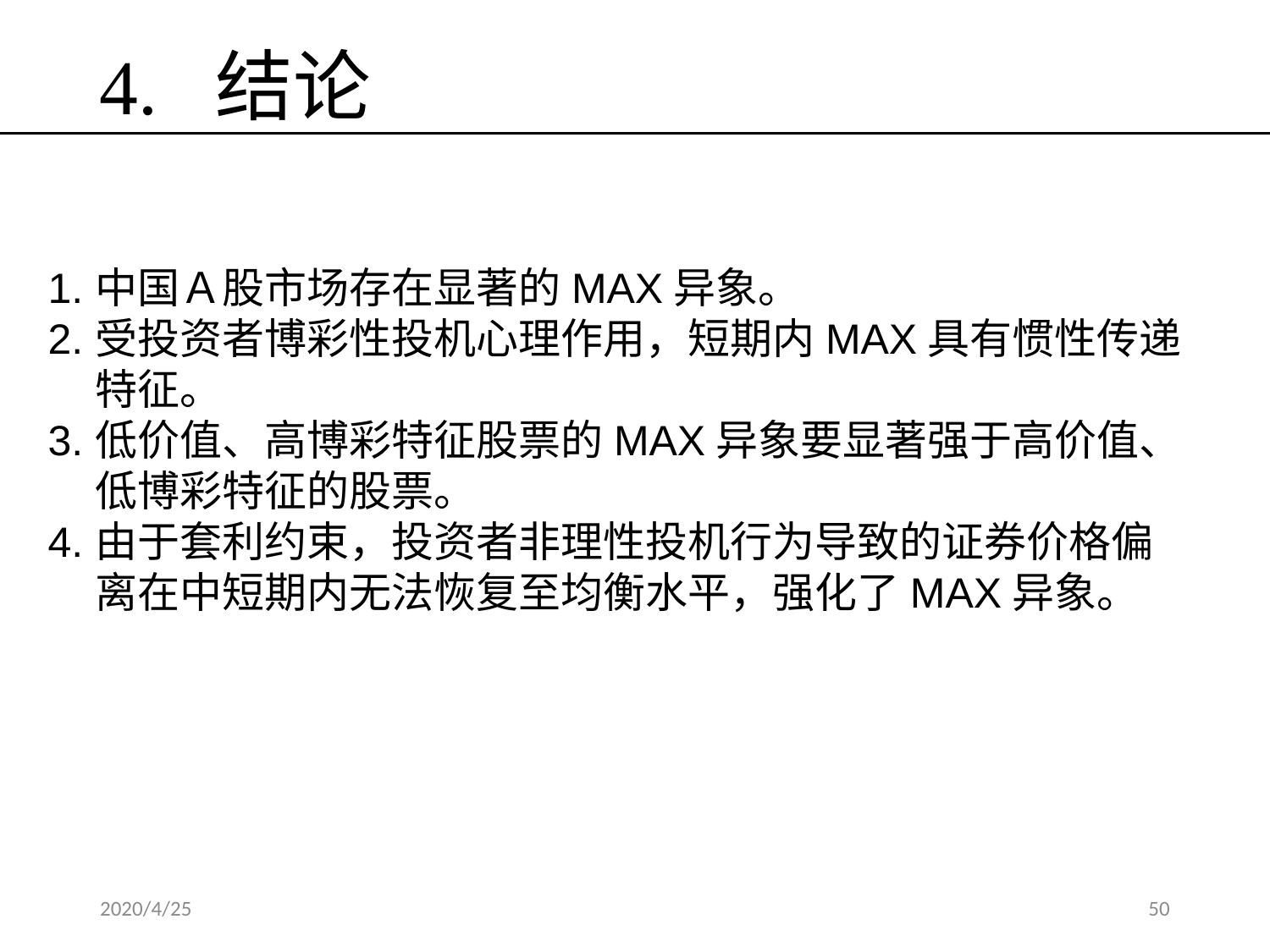

4.  结论
中国Ａ股市场存在显著的MAX异象。
受投资者博彩性投机心理作用，短期内MAX具有惯性传递特征。
低价值、高博彩特征股票的MAX异象要显著强于高价值、低博彩特征的股票。
由于套利约束，投资者非理性投机行为导致的证券价格偏离在中短期内无法恢复至均衡水平，强化了MAX异象。
2020/4/25
50